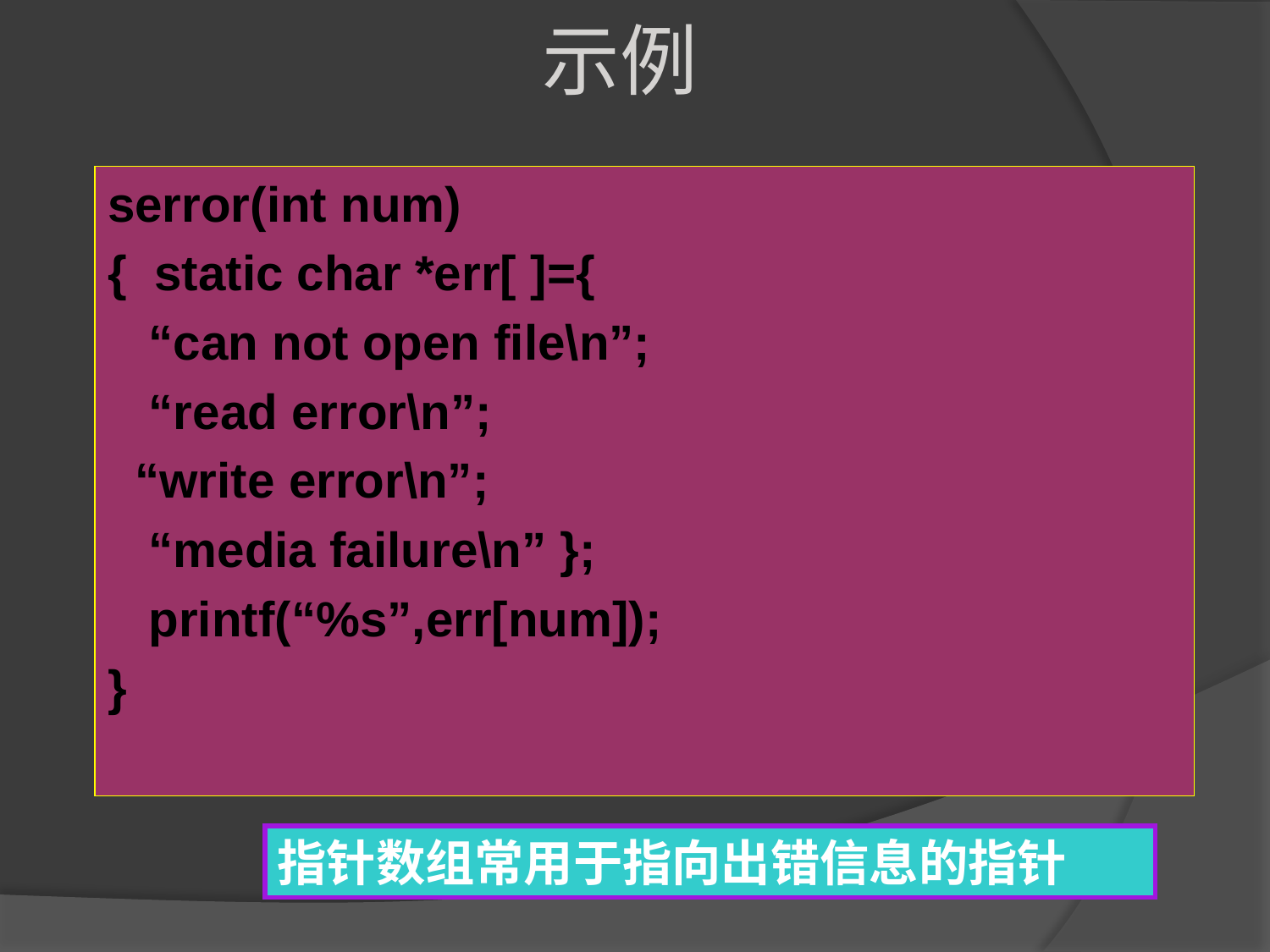

示例
serror(int num)
{  static char *err[ ]={
   “can not open file\n”;
   “read error\n”;
  “write error\n”;
   “media failure\n” };
   printf(“%s”,err[num]);
}

指针数组常用于指向出错信息的指针